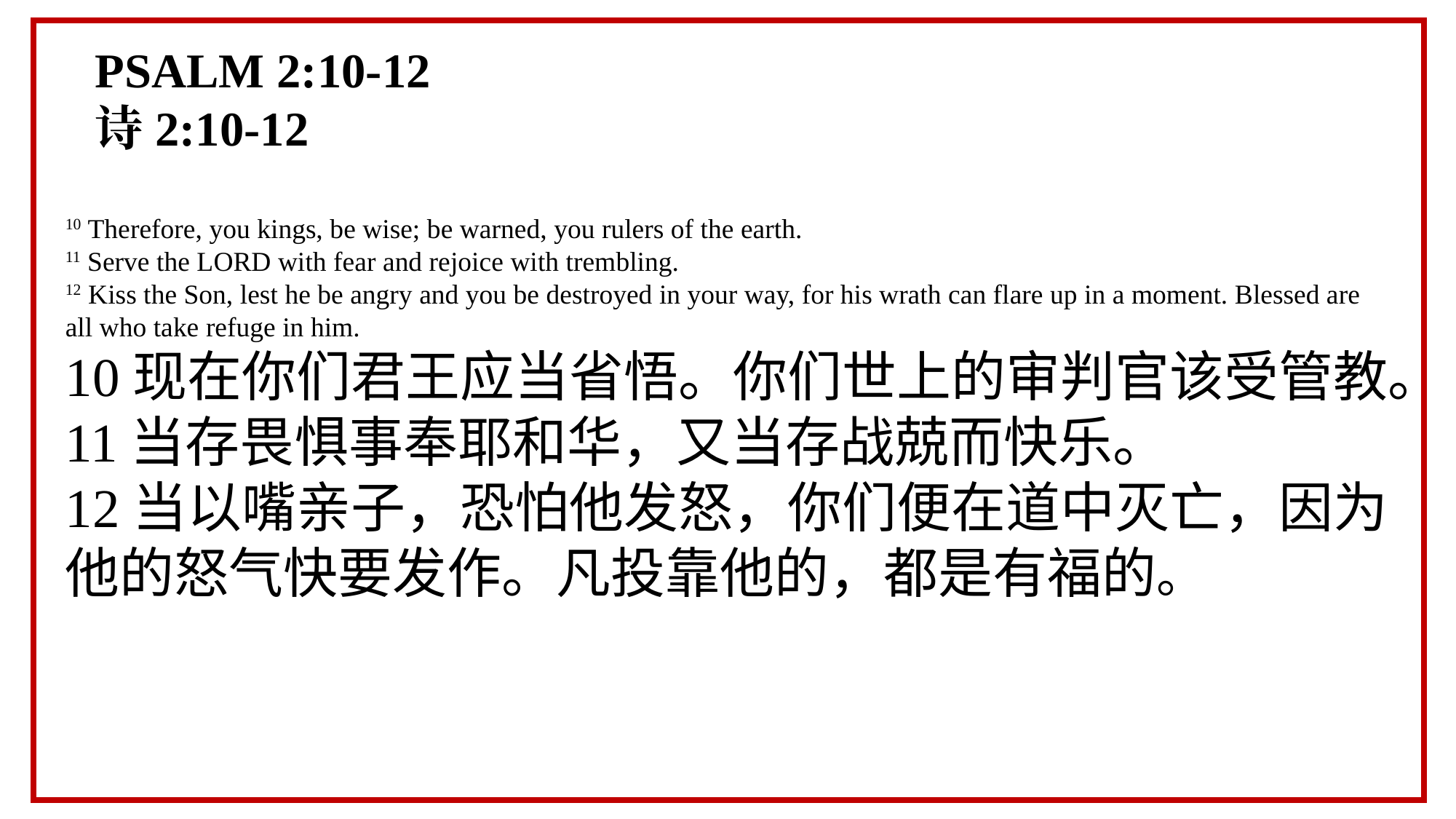

PSALM 2:10-12
诗2:10-12
10 Therefore, you kings, be wise; be warned, you rulers of the earth.
11 Serve the LORD with fear and rejoice with trembling.
12 Kiss the Son, lest he be angry and you be destroyed in your way, for his wrath can flare up in a moment. Blessed are all who take refuge in him.
10现在你们君王应当省悟。你们世上的审判官该受管教。
11当存畏惧事奉耶和华，又当存战兢而快乐。
12当以嘴亲子，恐怕他发怒，你们便在道中灭亡，因为他的怒气快要发作。凡投靠他的，都是有福的。